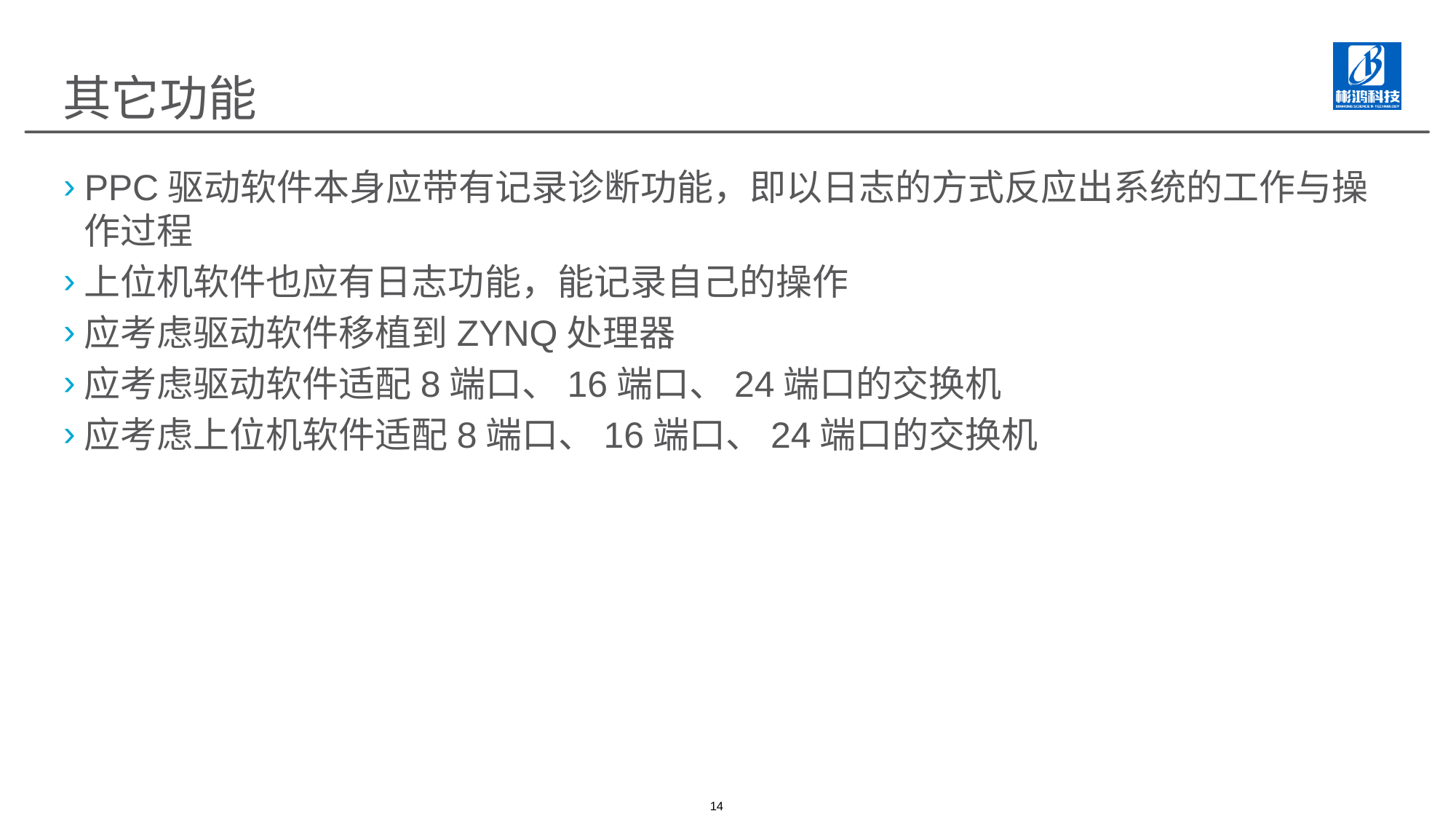

# 其它功能
PPC驱动软件本身应带有记录诊断功能，即以日志的方式反应出系统的工作与操作过程
上位机软件也应有日志功能，能记录自己的操作
应考虑驱动软件移植到ZYNQ处理器
应考虑驱动软件适配8端口、16端口、24端口的交换机
应考虑上位机软件适配8端口、16端口、24端口的交换机